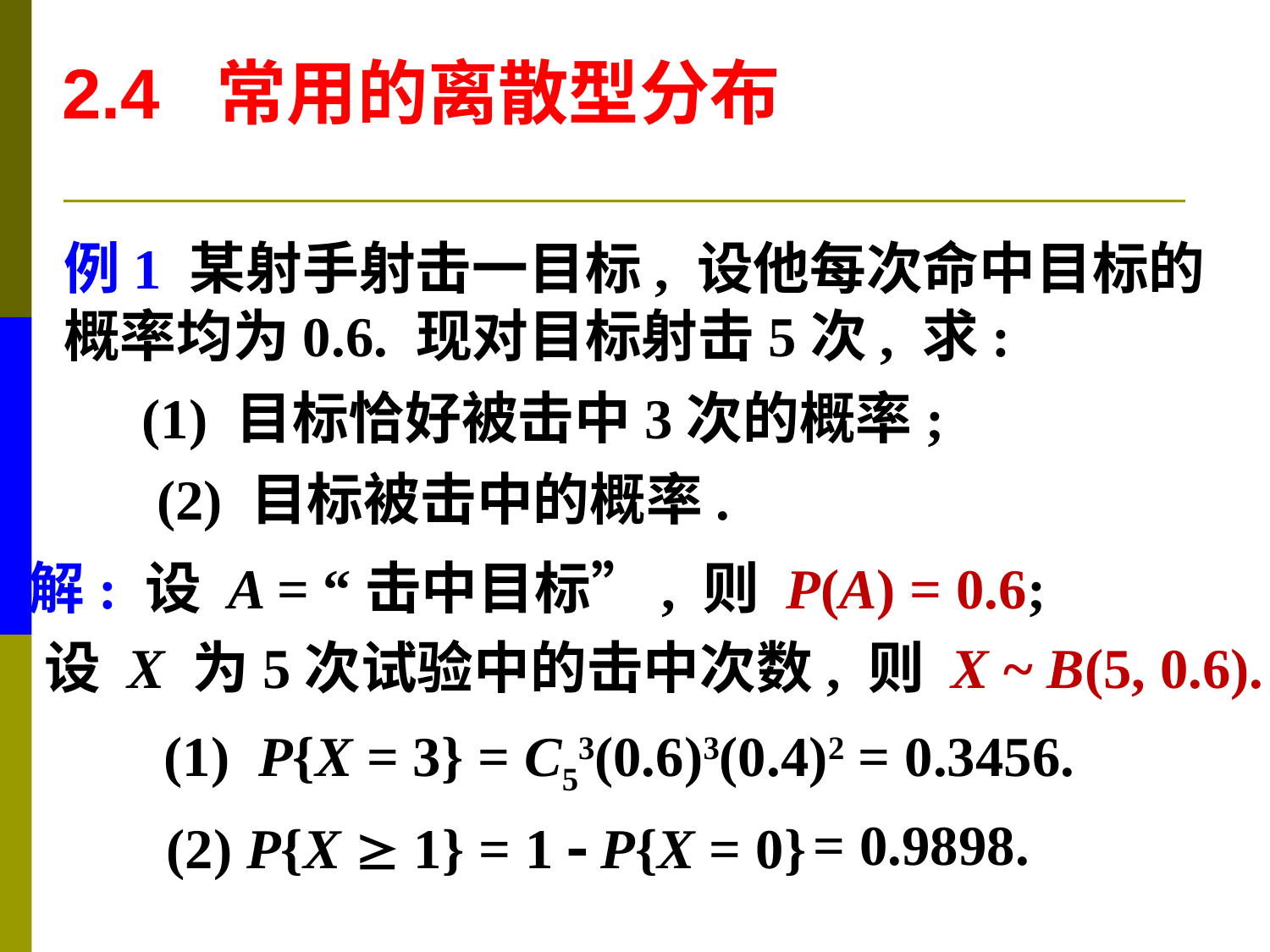

2.4  常用的离散型分布
例1 某射手射击一目标, 设他每次命中目标的
概率均为0.6. 现对目标射击5次, 求:
(1) 目标恰好被击中3次的概率;
(2) 目标被击中的概率.
解: 设 A = “击中目标”, 则 P(A) = 0.6;
设 X 为5次试验中的击中次数, 则 X ~ B(5, 0.6).
(1)  P{X = 3} = C53(0.6)3(0.4)2 = 0.3456.
= 0.9898.
(2) P{X ≥ 1} = 1 − P{X = 0}